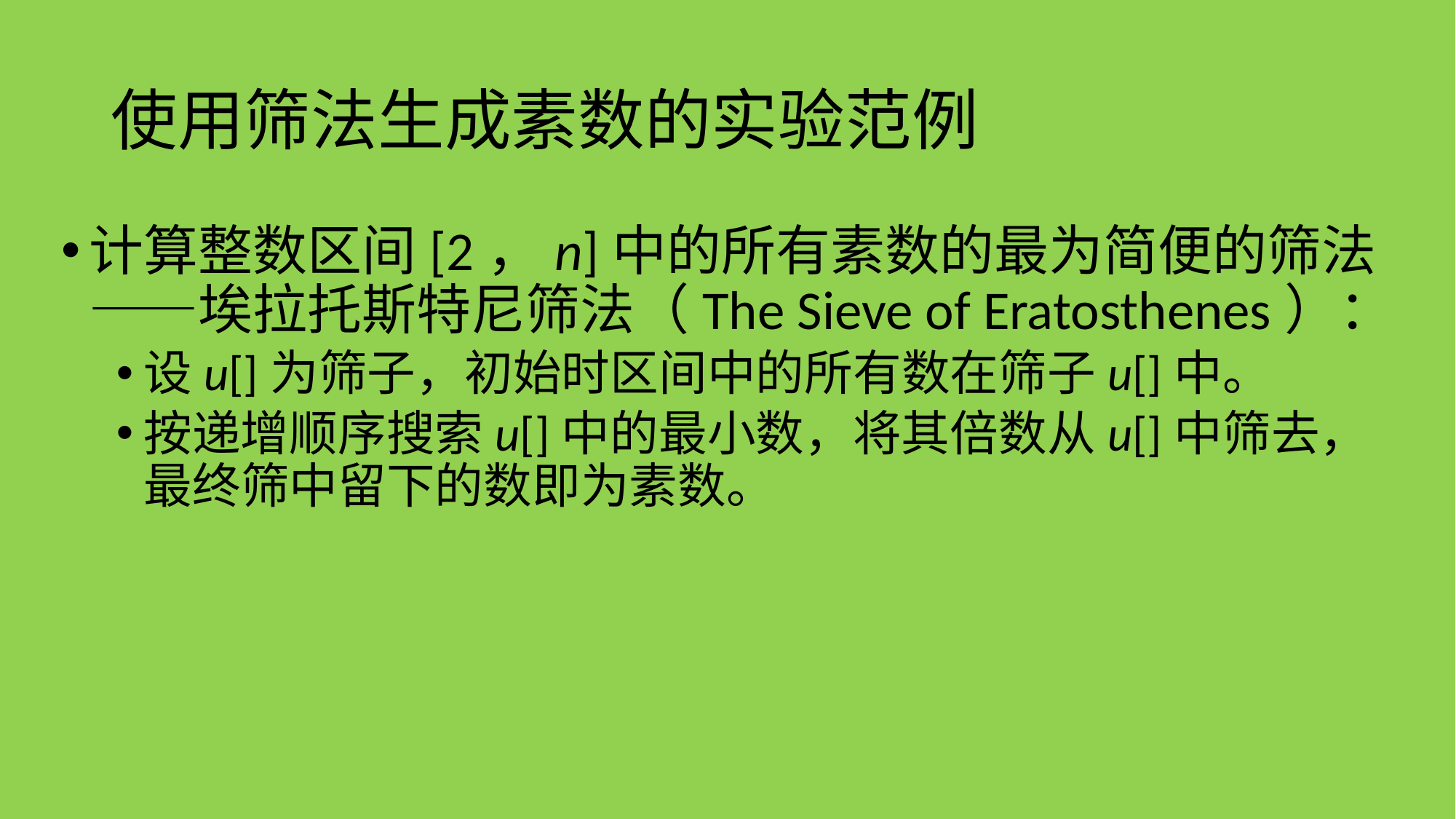

# 使用筛法生成素数的实验范例
计算整数区间[2，n]中的所有素数的最为简便的筛法——埃拉托斯特尼筛法（The Sieve of Eratosthenes）：
设u[]为筛子，初始时区间中的所有数在筛子u[]中。
按递增顺序搜索u[]中的最小数，将其倍数从u[]中筛去，最终筛中留下的数即为素数。